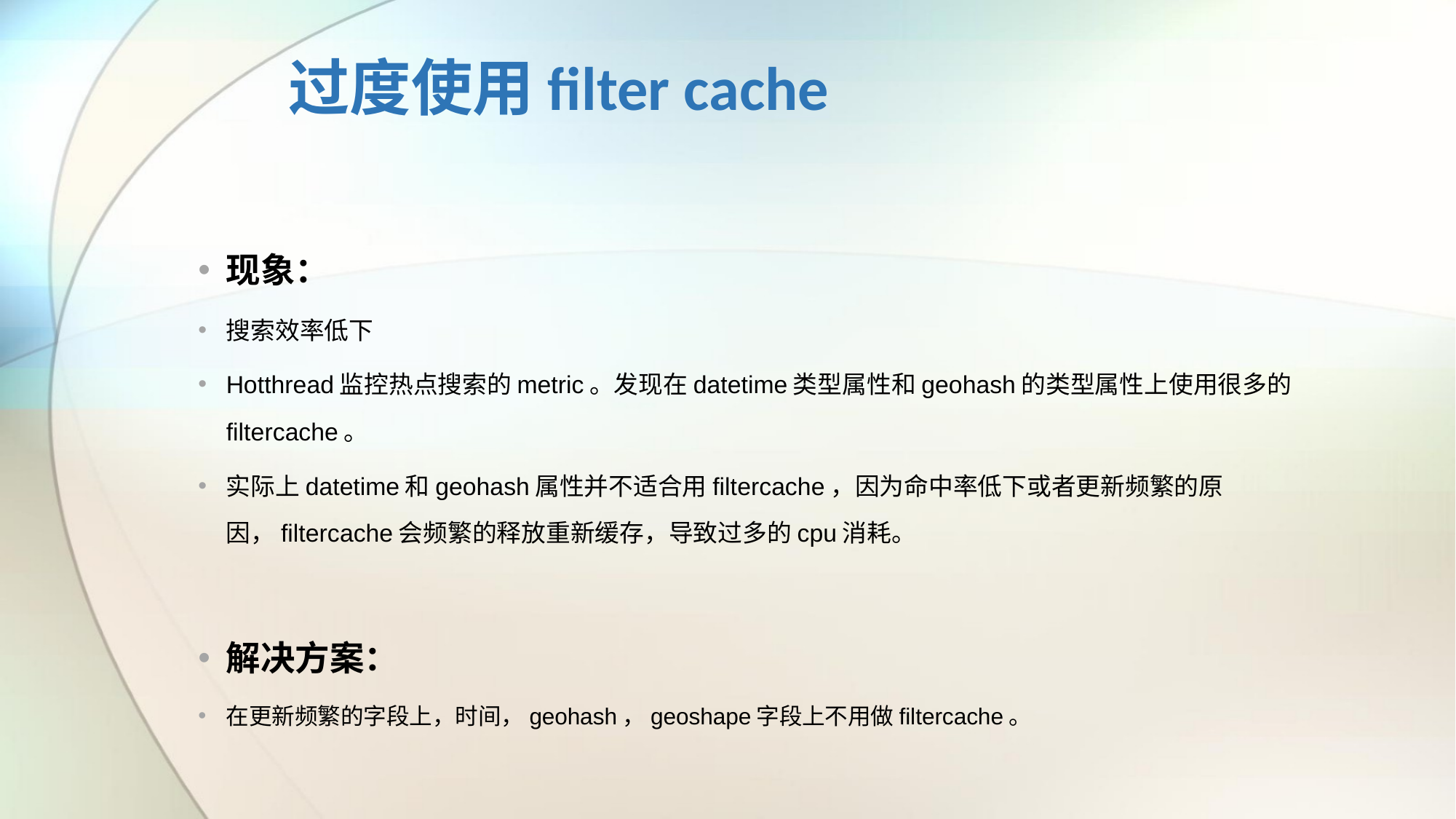

# 过度使用filter cache
现象：
搜索效率低下
Hotthread监控热点搜索的metric。发现在datetime类型属性和geohash的类型属性上使用很多的filtercache。
实际上datetime和geohash属性并不适合用filtercache，因为命中率低下或者更新频繁的原因，filtercache会频繁的释放重新缓存，导致过多的cpu消耗。

解决方案：
在更新频繁的字段上，时间，geohash，geoshape字段上不用做filtercache。